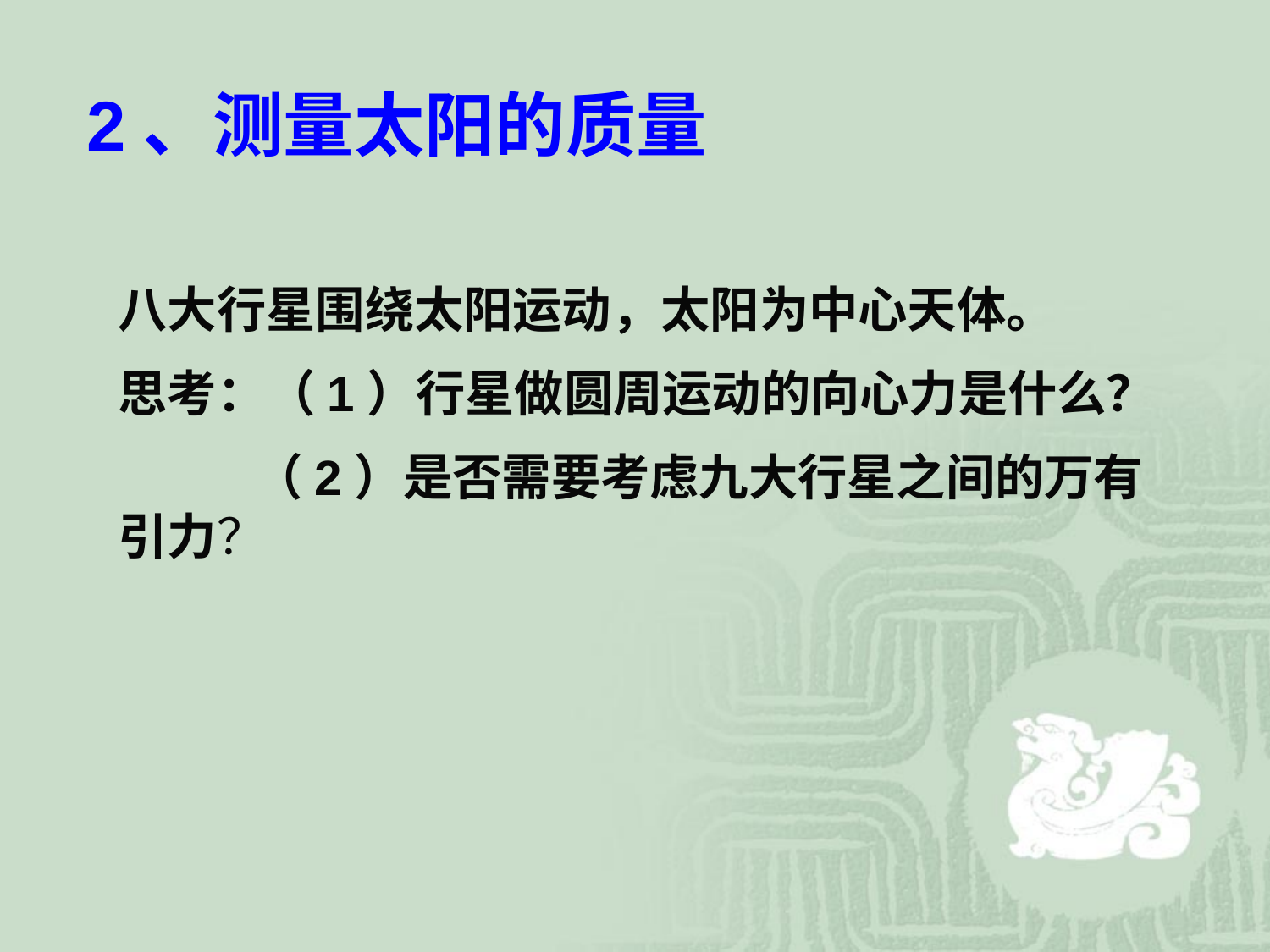

2、测量太阳的质量
八大行星围绕太阳运动，太阳为中心天体。
思考：（1）行星做圆周运动的向心力是什么？
           （2）是否需要考虑九大行星之间的万有引力？